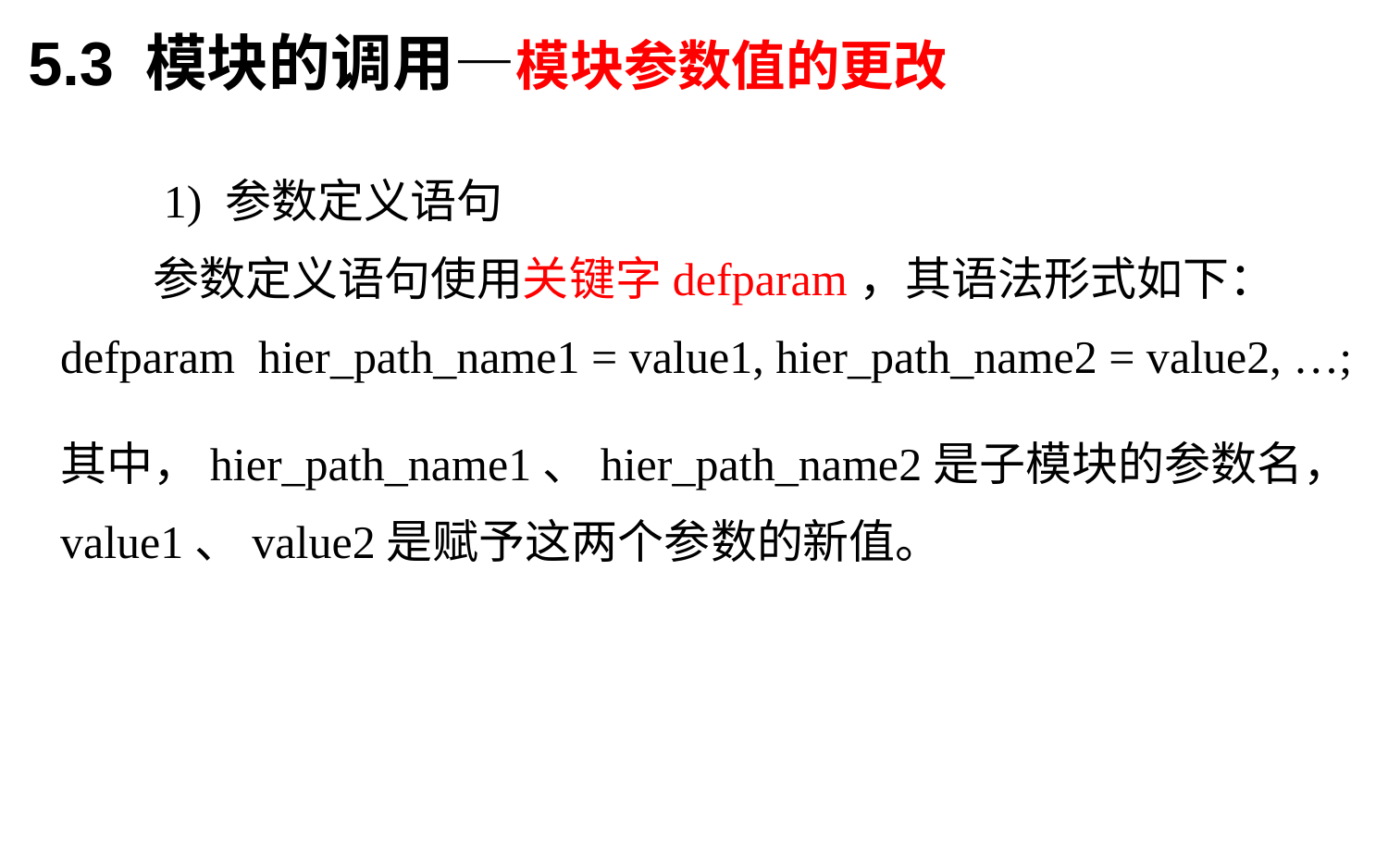

5.3 模块的调用—模块参数值的更改
# 1) 参数定义语句 　　参数定义语句使用关键字defparam，其语法形式如下： defparam  hier_path_name1 = value1, hier_path_name2 = value2, …;
其中，hier_path_name1、hier_path_name2是子模块的参数名，value1、value2是赋予这两个参数的新值。